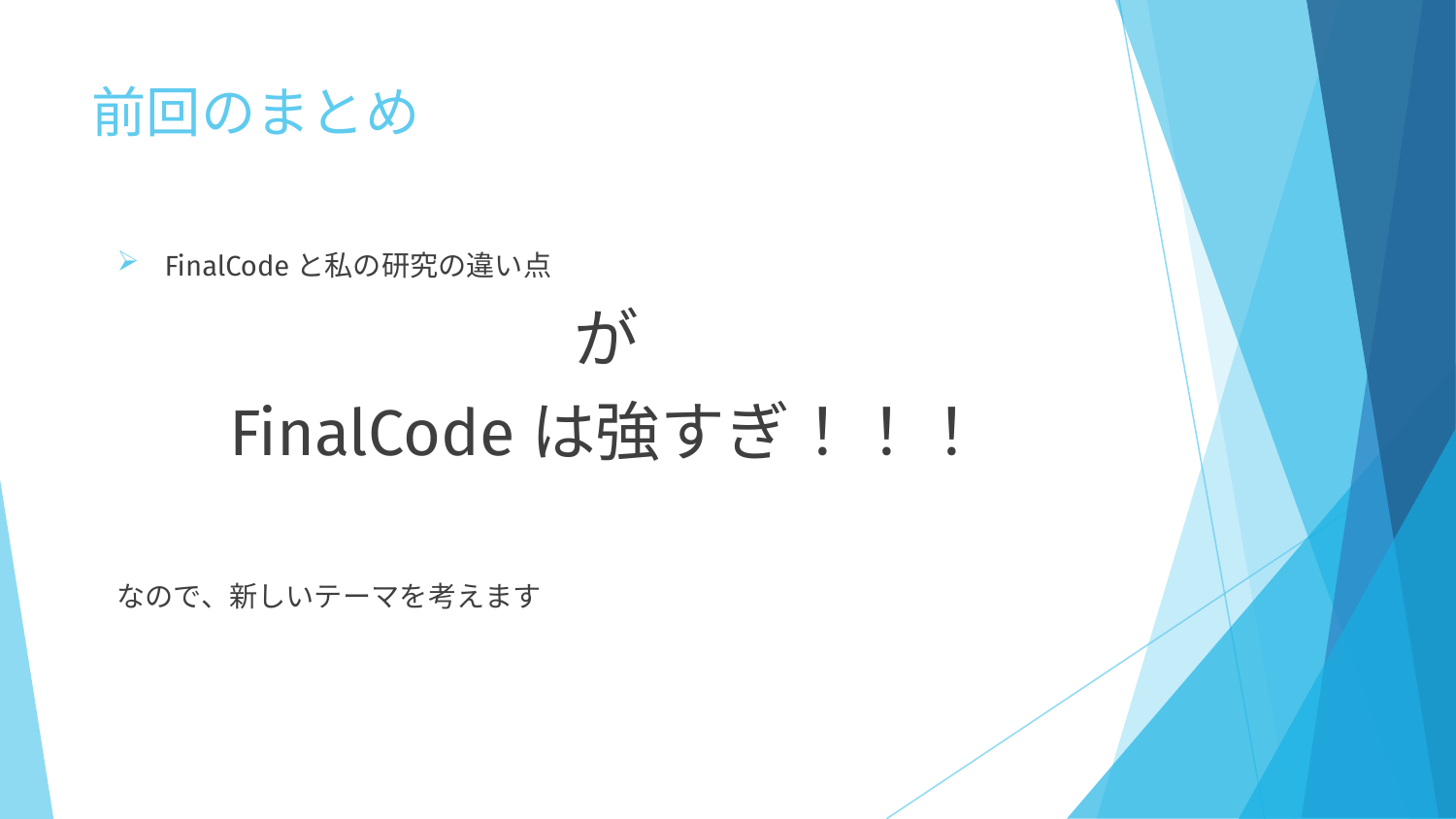

# 前回のまとめ
FinalCodeと私の研究の違い点
が
FinalCodeは強すぎ！！！

なので、新しいテーマを考えます